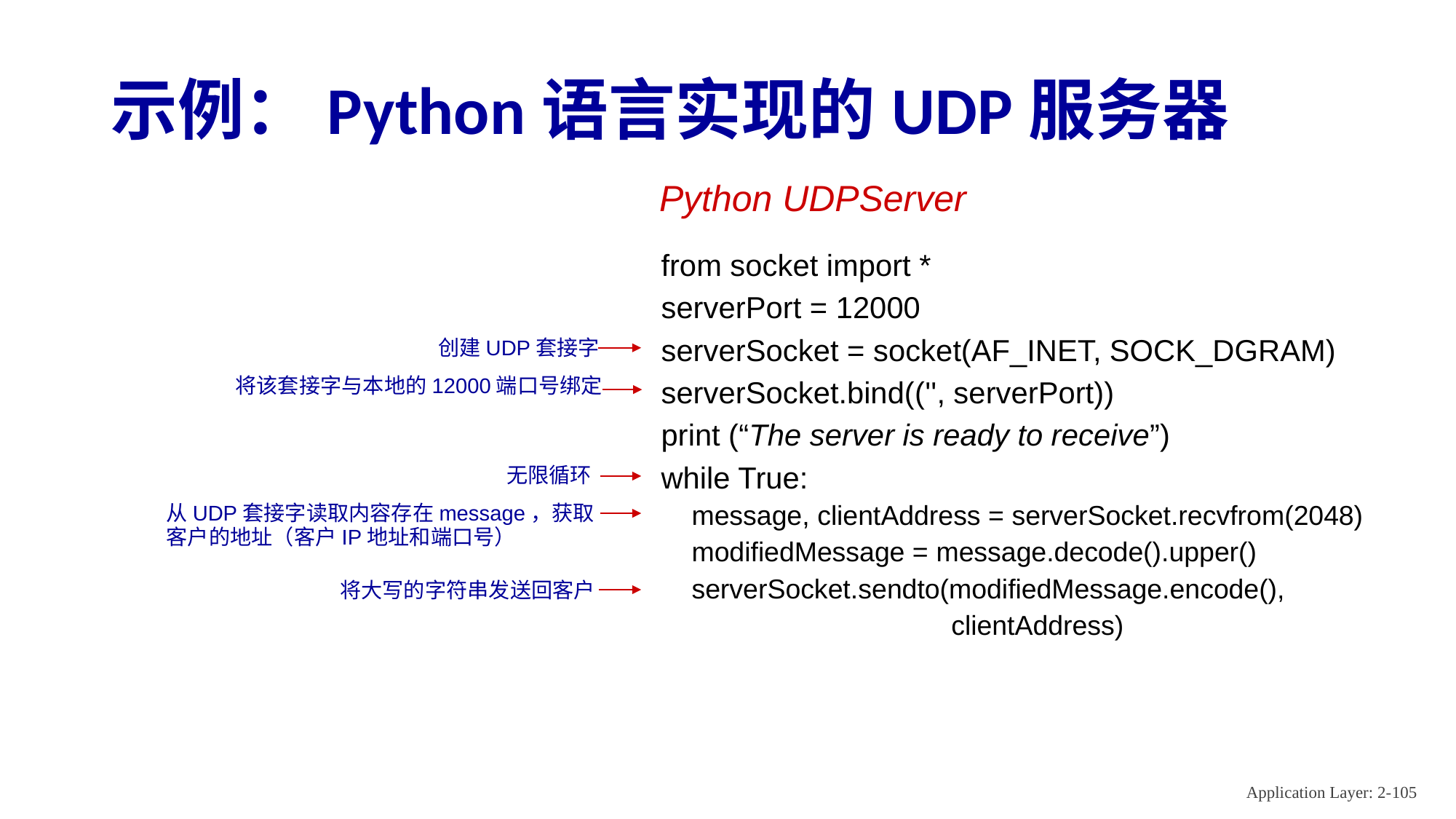

# 示例：Python语言实现的UDP服务器
Python UDPServer
from socket import *
serverPort = 12000
serverSocket = socket(AF_INET, SOCK_DGRAM)
serverSocket.bind(('', serverPort))
print (“The server is ready to receive”)
while True:
    message, clientAddress = serverSocket.recvfrom(2048)
    modifiedMessage = message.decode().upper()
    serverSocket.sendto(modifiedMessage.encode(),
                                      clientAddress)
创建UDP套接字
将该套接字与本地的12000端口号绑定
无限循环
从UDP套接字读取内容存在message，获取客户的地址（客户IP地址和端口号）
将大写的字符串发送回客户
Application Layer: 2-105